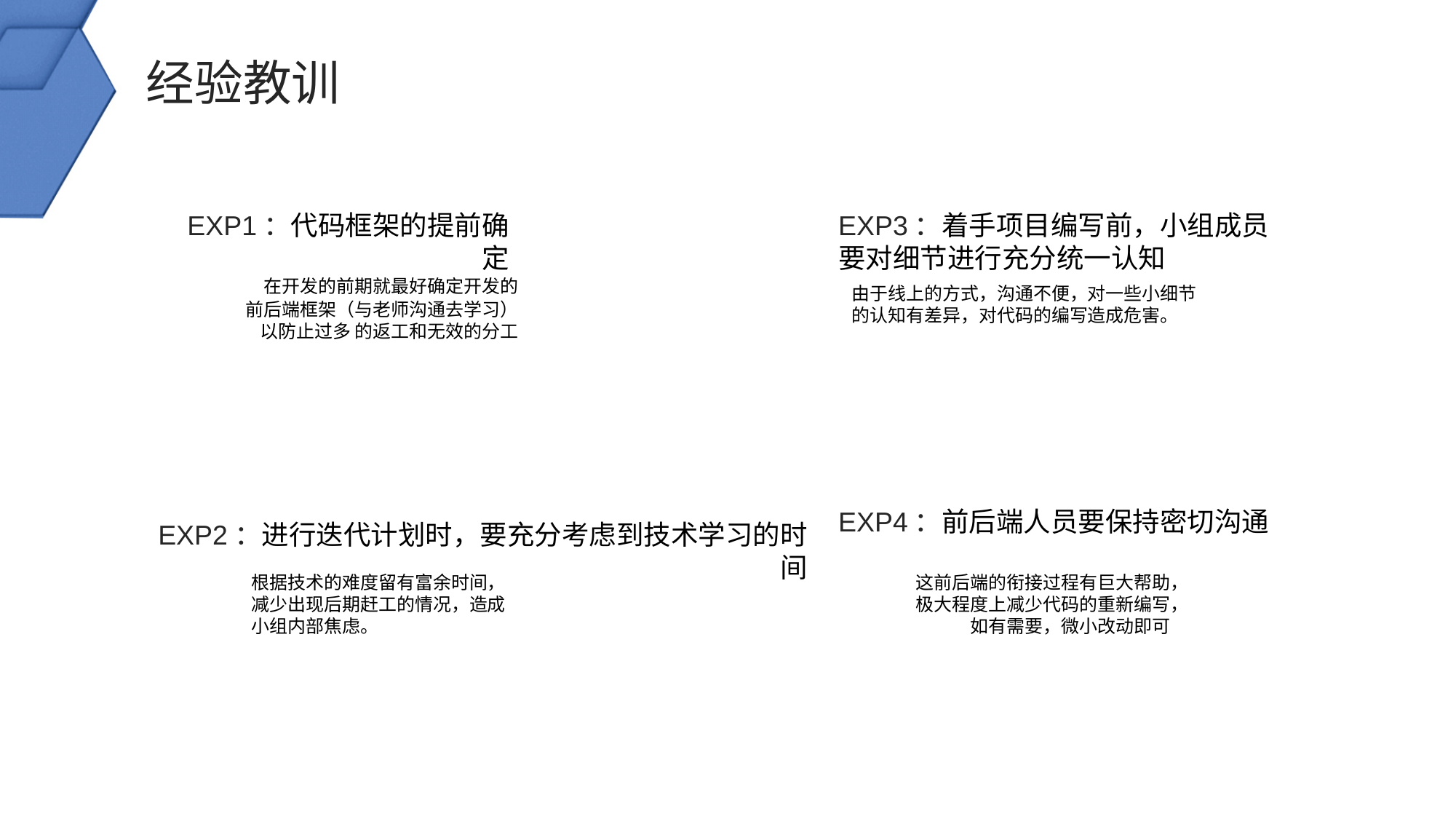

经验教训
EXP1：代码框架的提前确定
EXP3：着手项目编写前，小组成员要对细节进行充分统一认知
     在开发的前期就最好确定开发的前后端框架（与老师沟通去学习）
以防止过多 的返工和无效的分工

由于线上的方式，沟通不便，对一些小细节的认知有差异，对代码的编写造成危害。
EXP4：前后端人员要保持密切沟通
EXP2：进行迭代计划时，要充分考虑到技术学习的时间
根据技术的难度留有富余时间，减少出现后期赶工的情况，造成小组内部焦虑。
这前后端的衔接过程有巨大帮助，
极大程度上减少代码的重新编写，如有需要，微小改动即可